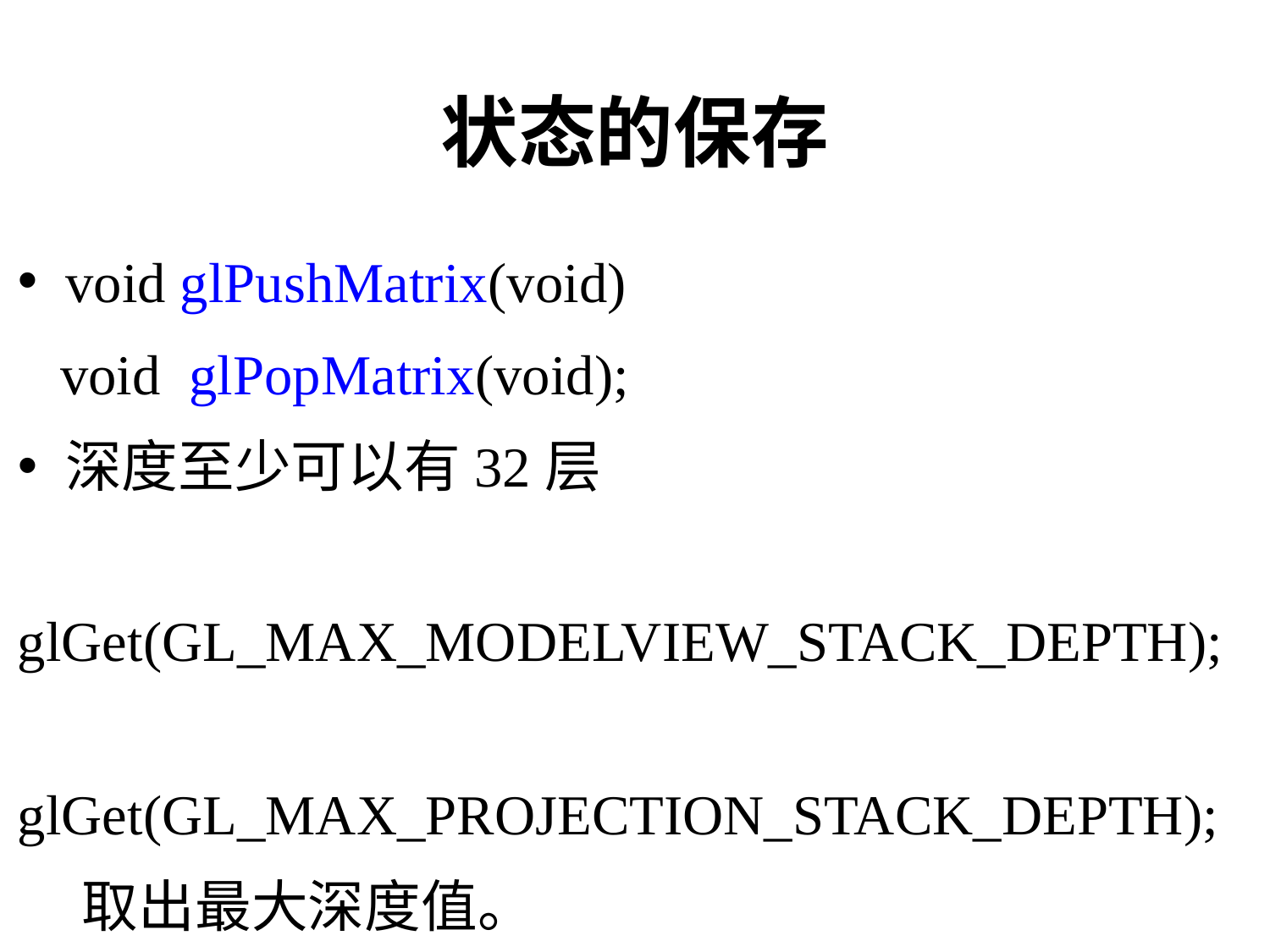

# 状态的保存
void glPushMatrix(void)
   void  glPopMatrix(void);
深度至少可以有32层
    glGet(GL_MAX_MODELVIEW_STACK_DEPTH);
    glGet(GL_MAX_PROJECTION_STACK_DEPTH);
    取出最大深度值。